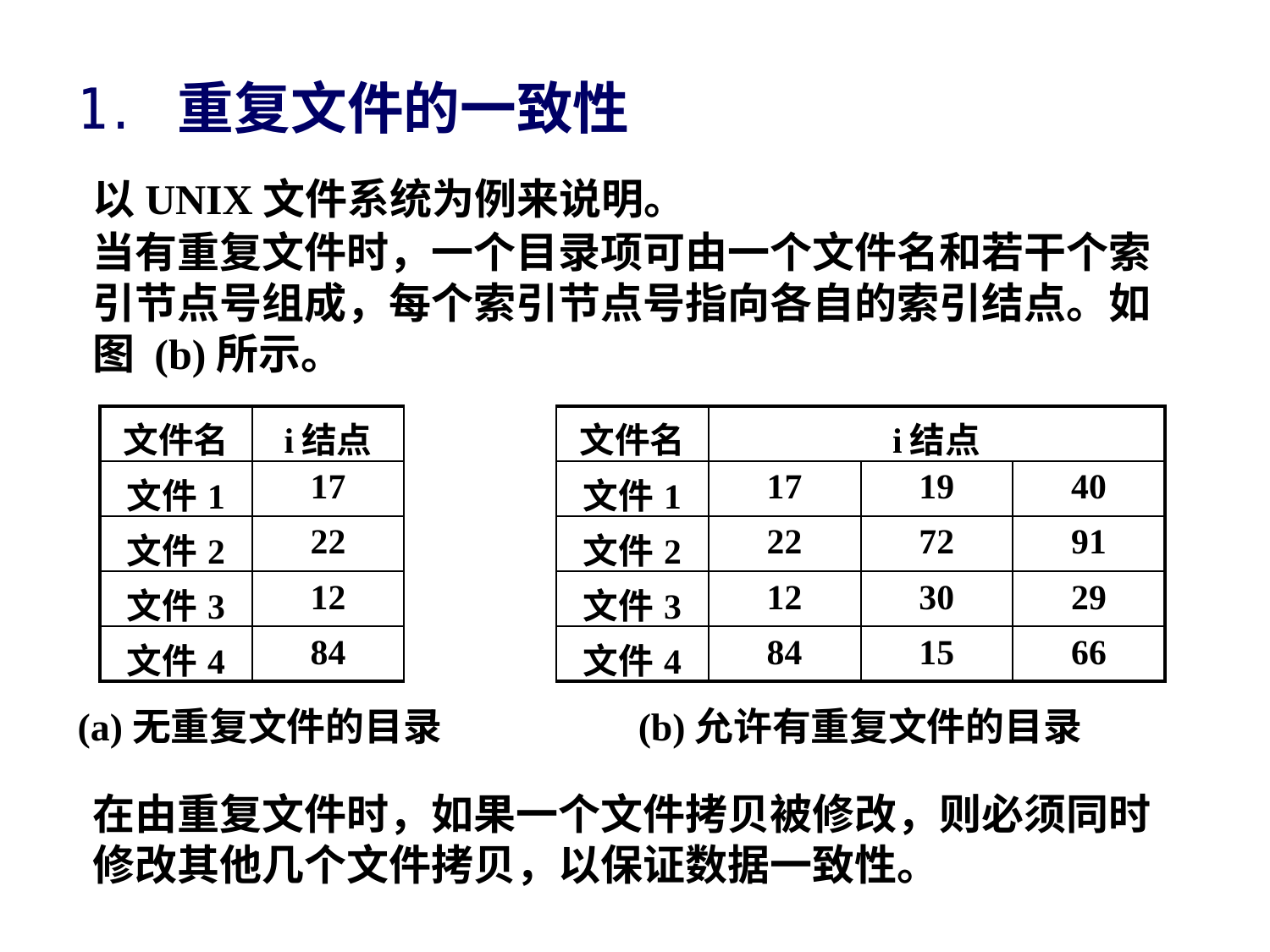

1.  重复文件的一致性
以UNIX文件系统为例来说明。
当有重复文件时，一个目录项可由一个文件名和若干个索引节点号组成，每个索引节点号指向各自的索引结点。如图 (b)所示。
| 文件名 | i结点 |  | 文件名 | i结点 |  |  |
| --- | --- | --- | --- | --- | --- | --- |
| 文件1 | 17 |  | 文件1 | 17 | 19 | 40 |
| 文件2 | 22 |  | 文件2 | 22 | 72 | 91 |
| 文件3 | 12 |  | 文件3 | 12 | 30 | 29 |
| 文件4 | 84 |  | 文件4 | 84 | 15 | 66 |
(a)无重复文件的目录
(b)允许有重复文件的目录
在由重复文件时，如果一个文件拷贝被修改，则必须同时修改其他几个文件拷贝，以保证数据一致性。
82